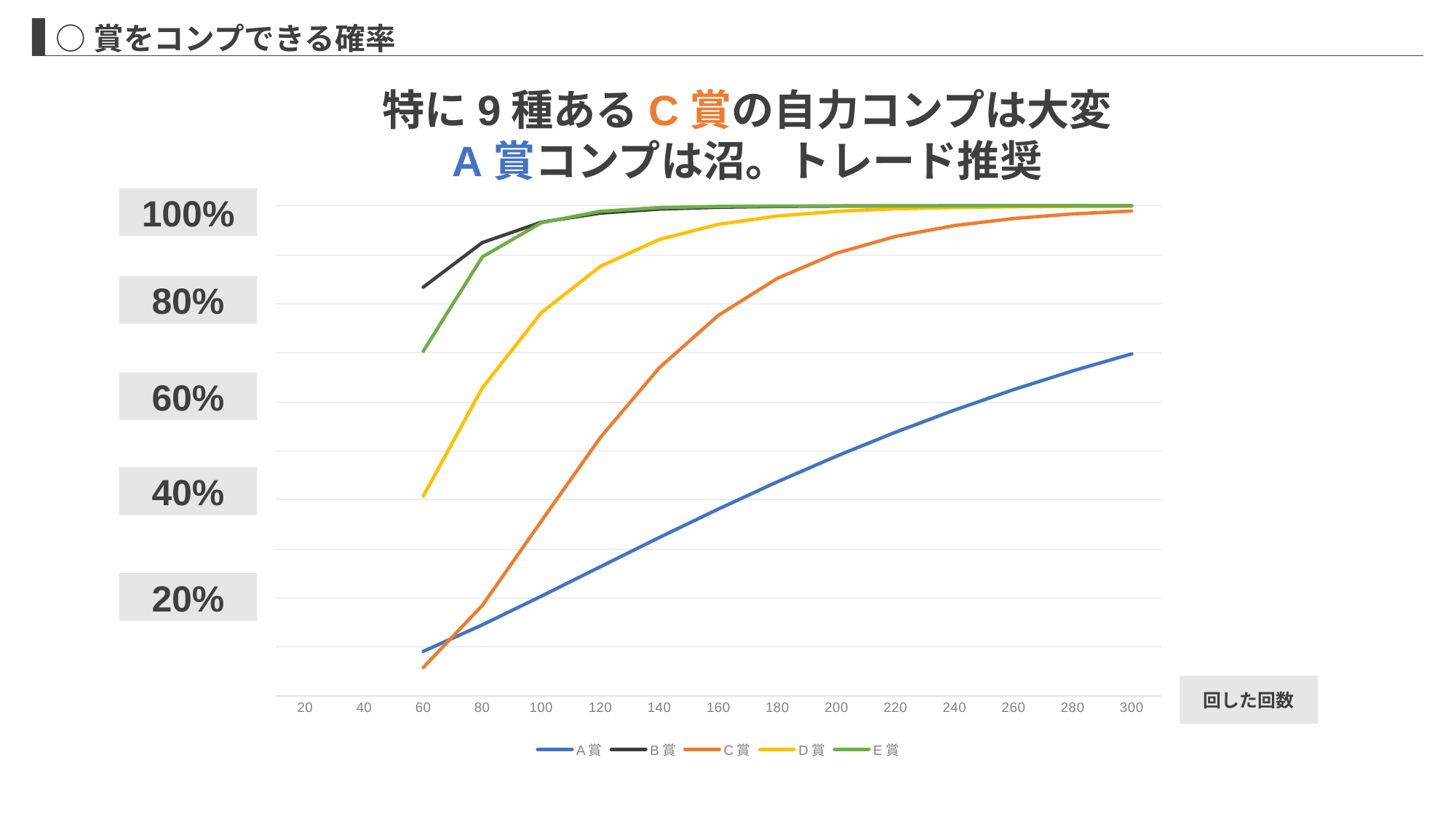

○賞をコンプできる確率

特に9種あるC賞の自力コンプは大変
A賞コンプは沼。トレード推奨
100%

### Chart

| Category | A賞 | B賞 | C賞 | D賞 | E賞 |
|---|---|---|---|---|---|
| 20 | None | None | None | None | None |
| 40 | None | None | None | None | None |
| 60 | 0.0907966839828703 | 0.834013829558672 | 0.0577996003412552 | 0.407527118118441 | 0.703364722177832 |
| 80 | 0.144897241493442 | 0.924931861959584 | 0.184450509243431 | 0.628493477772581 | 0.89567793053267 |
| 100 | 0.203374618431807 | 0.966498573156957 | 0.356466745496706 | 0.781998221285436 | 0.965460693140281 |
| 120 | 0.263477557498413 | 0.985131693251135 | 0.527367753988198 | 0.876546871831893 | 0.988770745690031 |
| 140 | 0.323250505500456 | 0.993416738442758 | 0.669729607143242 | 0.931401754537639 | 0.996369124103095 |
| 160 | 0.381339617982354 | 0.997088024889581 | 0.776669200273856 | 0.962265122388861 | 0.998827922809867 |
| 180 | 0.436843021363892 | 0.998712492811856 | 0.852152429795926 | 0.9793538016623899 | 0.999621831456744 |
| 200 | 0.48919553905685 | 0.999430841871782 | 0.903440701880149 | 0.988735955782646 | 0.999878002872256 |
| 220 | 0.538080222859288 | 0.99974841622713 | 0.937477728292743 | 0.993863989670601 | 0.999960645515666 |
| 240 | 0.583360703952032 | 0.99988879662497 | 0.95973695671291 | 0.996660168497781 | 0.99998730499304 |
| 260 | 0.625029688544181 | 0.999950847321486 | 0.974160737008096 | 0.998182917562676 | 0.999995904849367 |
| 280 | 0.663169949739909 | 0.999978274299082 | 0.983453478718908 | 0.99901161939553 | 0.99999867898946 |
| 300 | 0.69792497083501 | 0.99999039716894 | 0.98941879622194 | 0.999462448356896 | 0.999999573869595 |
80%
60%
40%
20%
回した回数